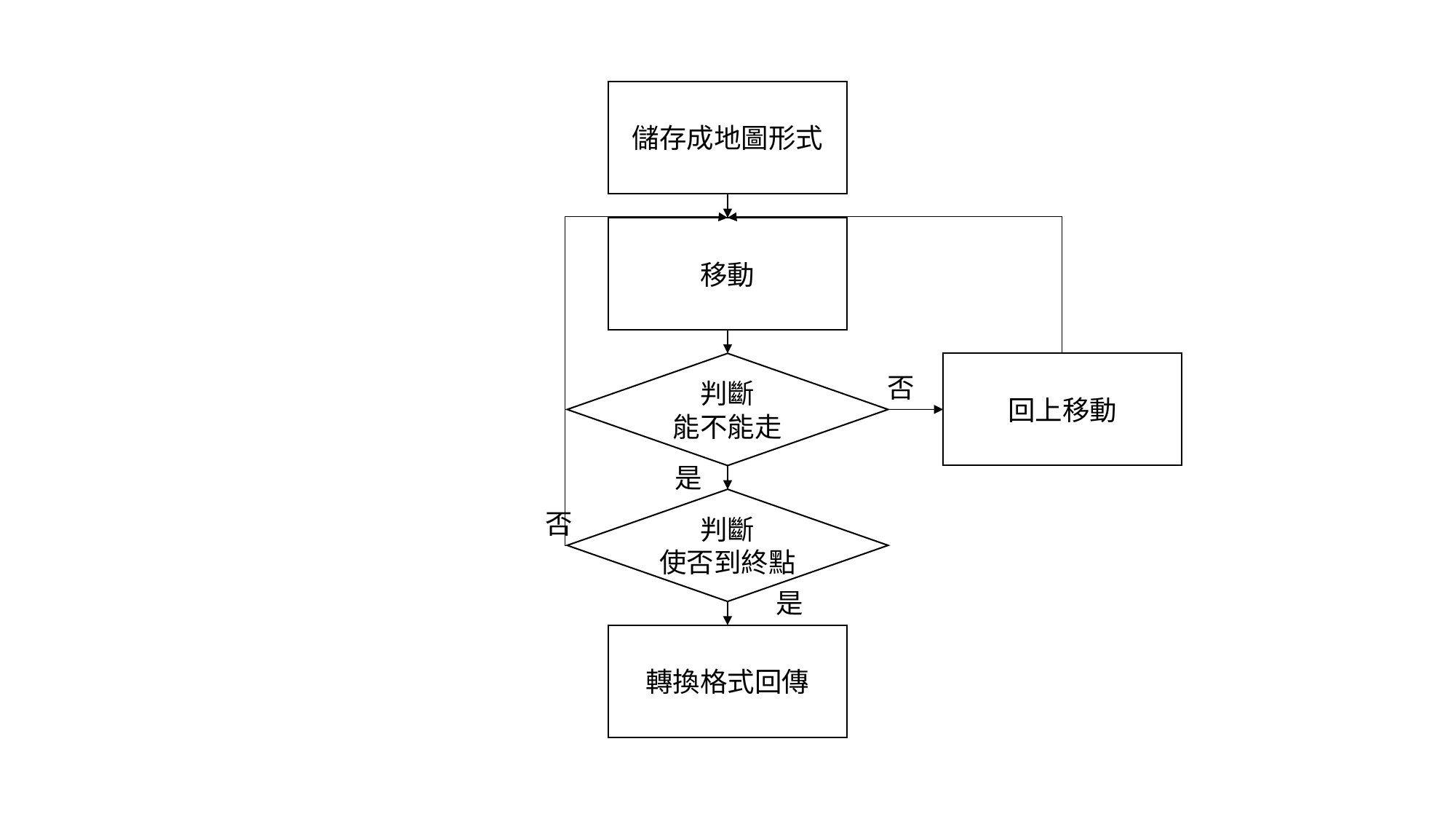

儲存成地圖形式
移動
回上移動
判斷
能不能走
否
是
判斷
使否到終點
否
是
轉換格式回傳